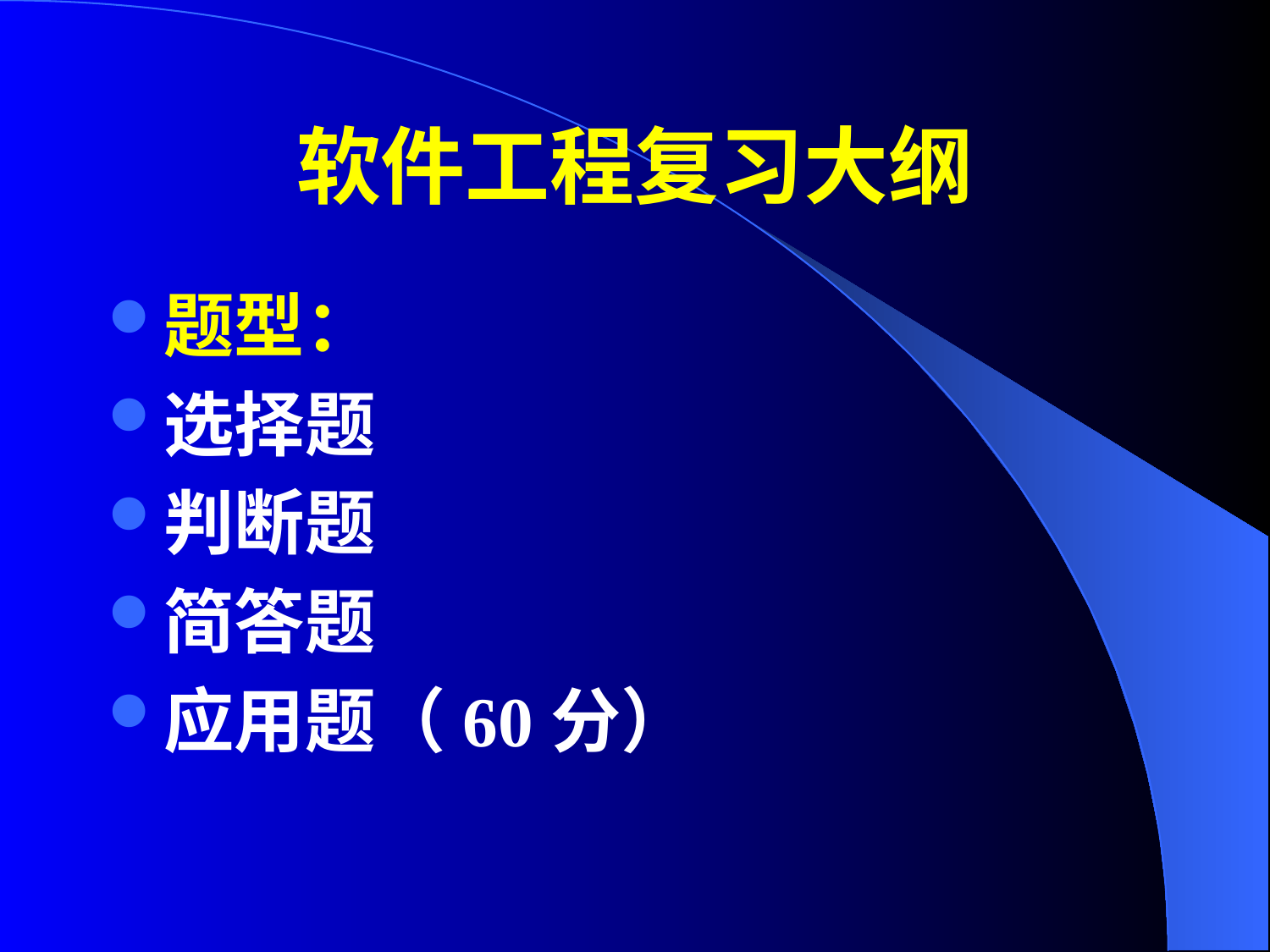

# 软件工程复习大纲
题型：
选择题
判断题
简答题
应用题（60分）